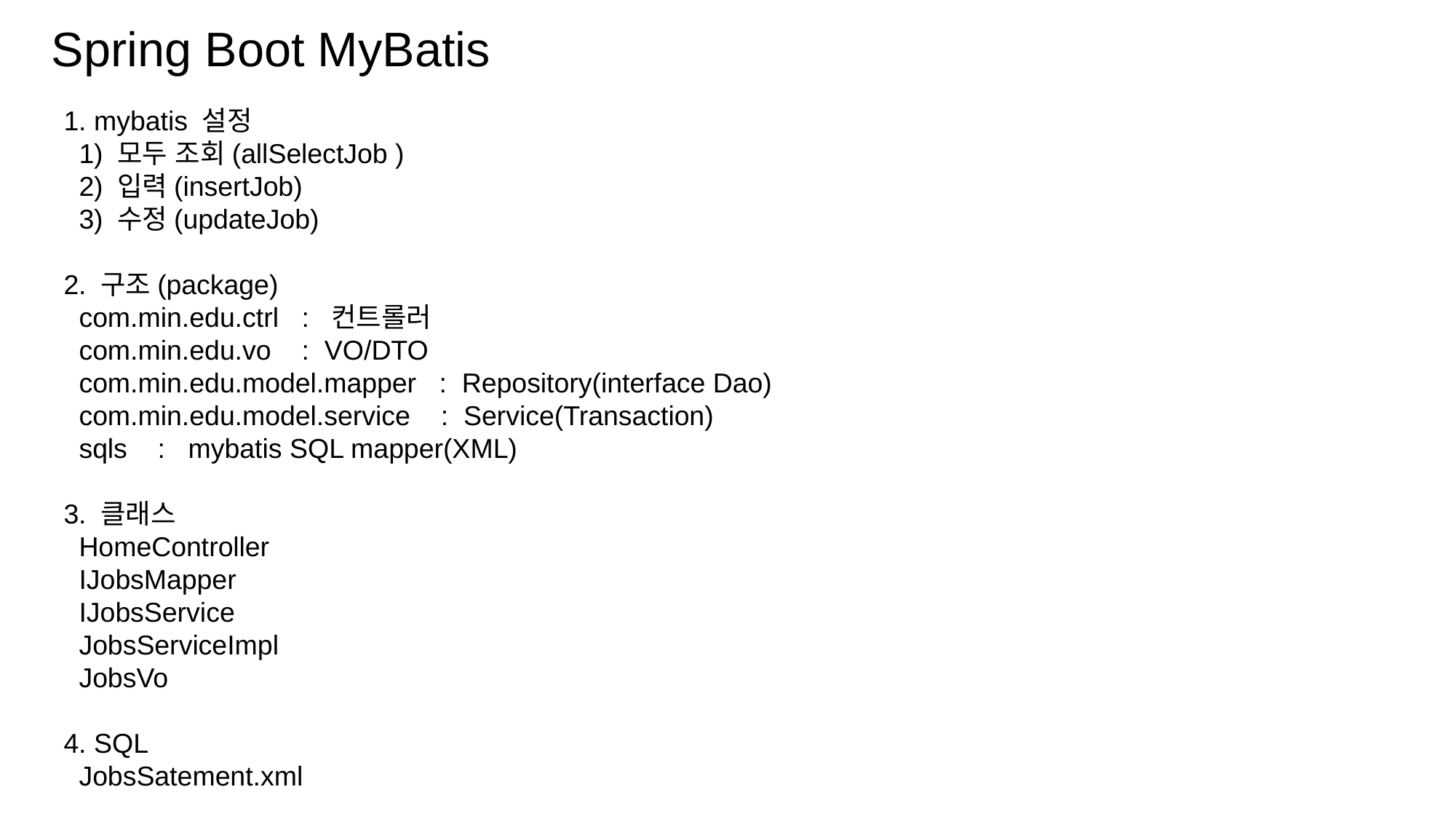

Spring Boot MyBatis
1. mybatis 설정
  1) 모두 조회(allSelectJob )
  2) 입력(insertJob)
  3) 수정(updateJob)

2. 구조(package)
  com.min.edu.ctrl   :  컨트롤러
  com.min.edu.vo    :  VO/DTO
  com.min.edu.model.mapper   :  Repository(interface Dao)
  com.min.edu.model.service    :  Service(Transaction)
  sqls    :   mybatis SQL mapper(XML)

3. 클래스
  HomeController
  IJobsMapper
  IJobsService
  JobsServiceImpl
  JobsVo

4. SQL
  JobsSatement.xml